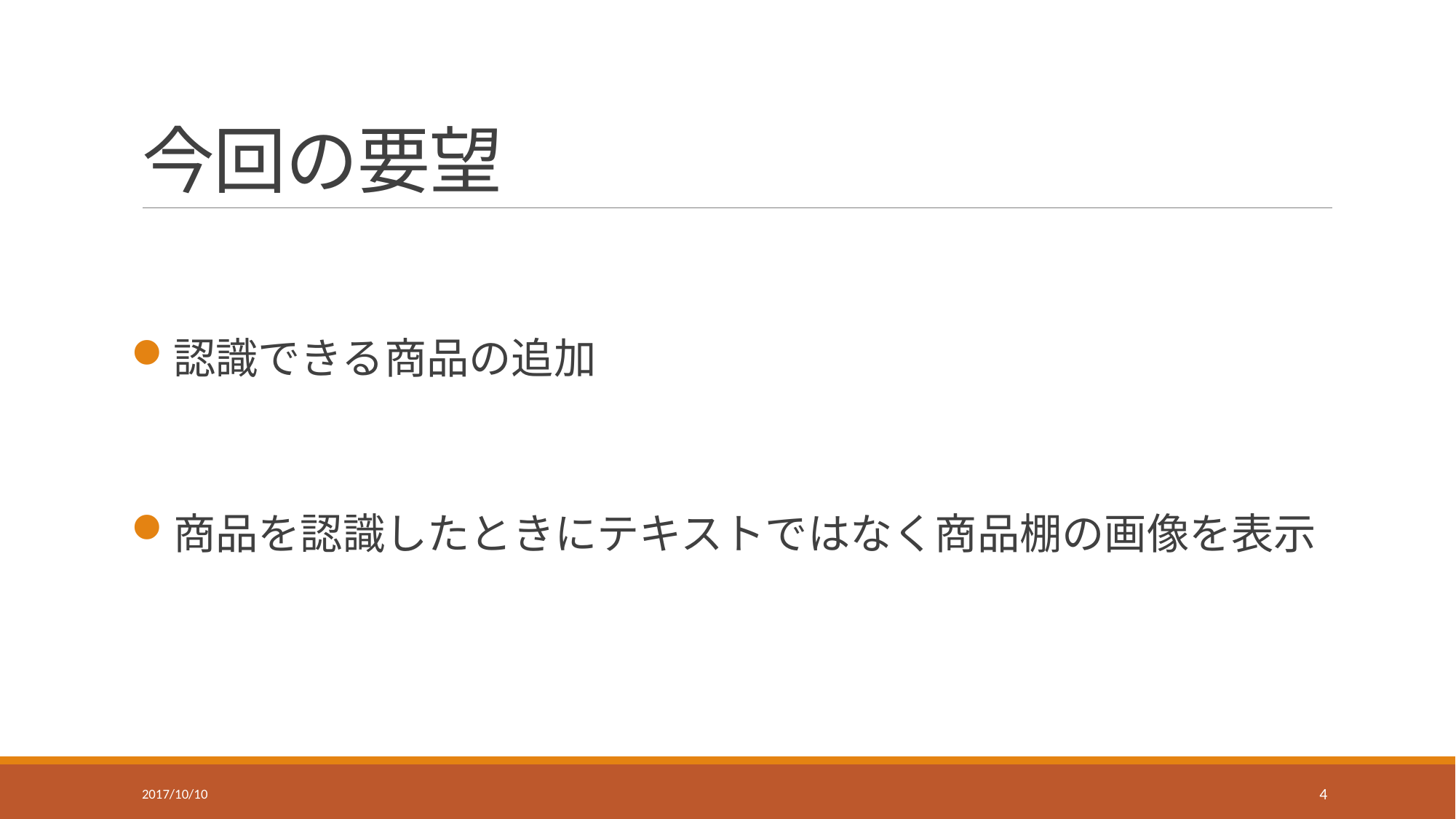

# 今回の要望

認識できる商品の追加

商品を認識したときにテキストではなく商品棚の画像を表示
2017/10/10
4